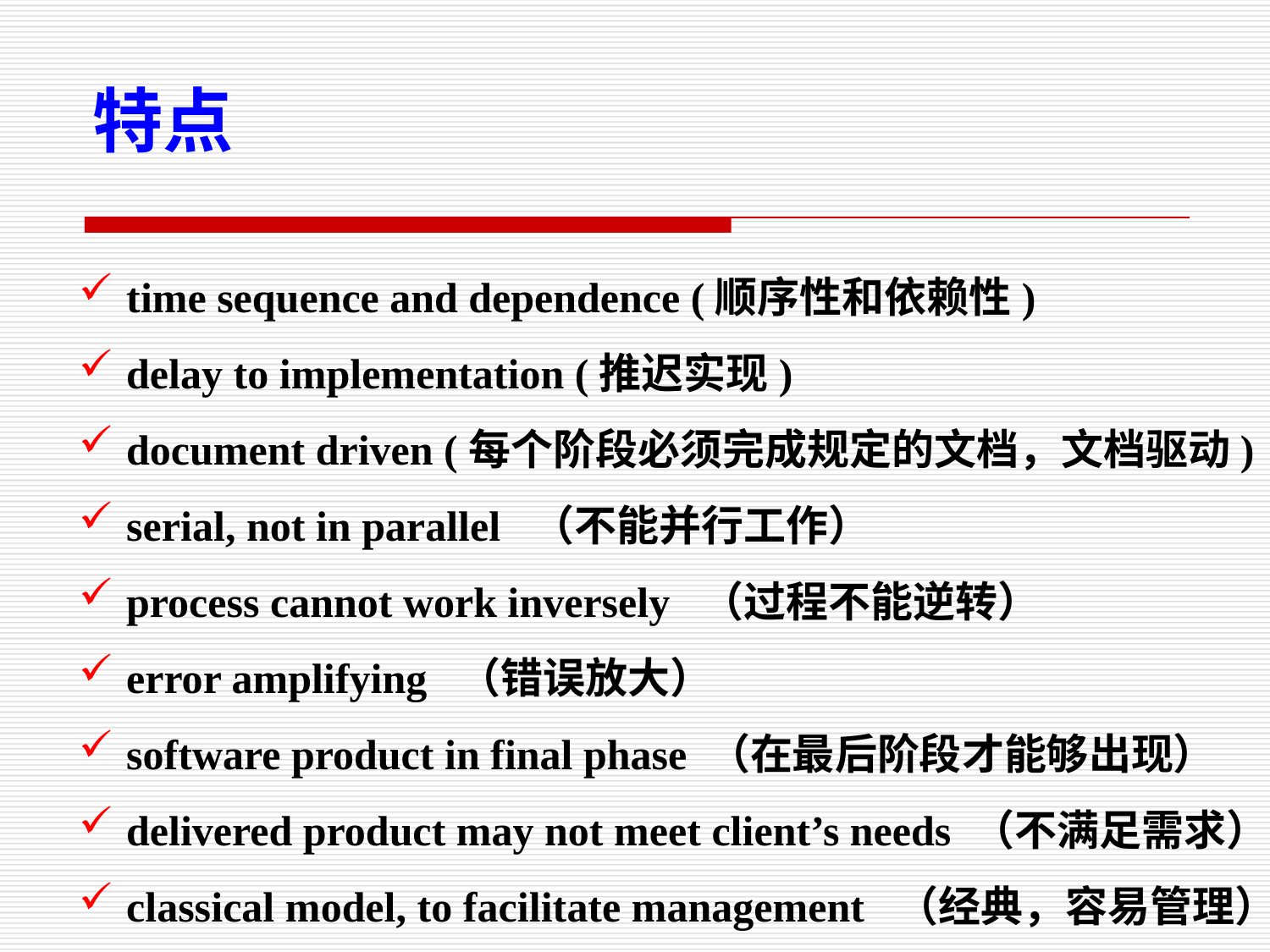

特点
time sequence and dependence (顺序性和依赖性)
delay to implementation (推迟实现)
document driven (每个阶段必须完成规定的文档，文档驱动)
serial, not in parallel  （不能并行工作）
process cannot work inversely  （过程不能逆转）
error amplifying  （错误放大）
software product in final phase （在最后阶段才能够出现）
delivered product may not meet client’s needs （不满足需求）
classical model, to facilitate management  （经典，容易管理）